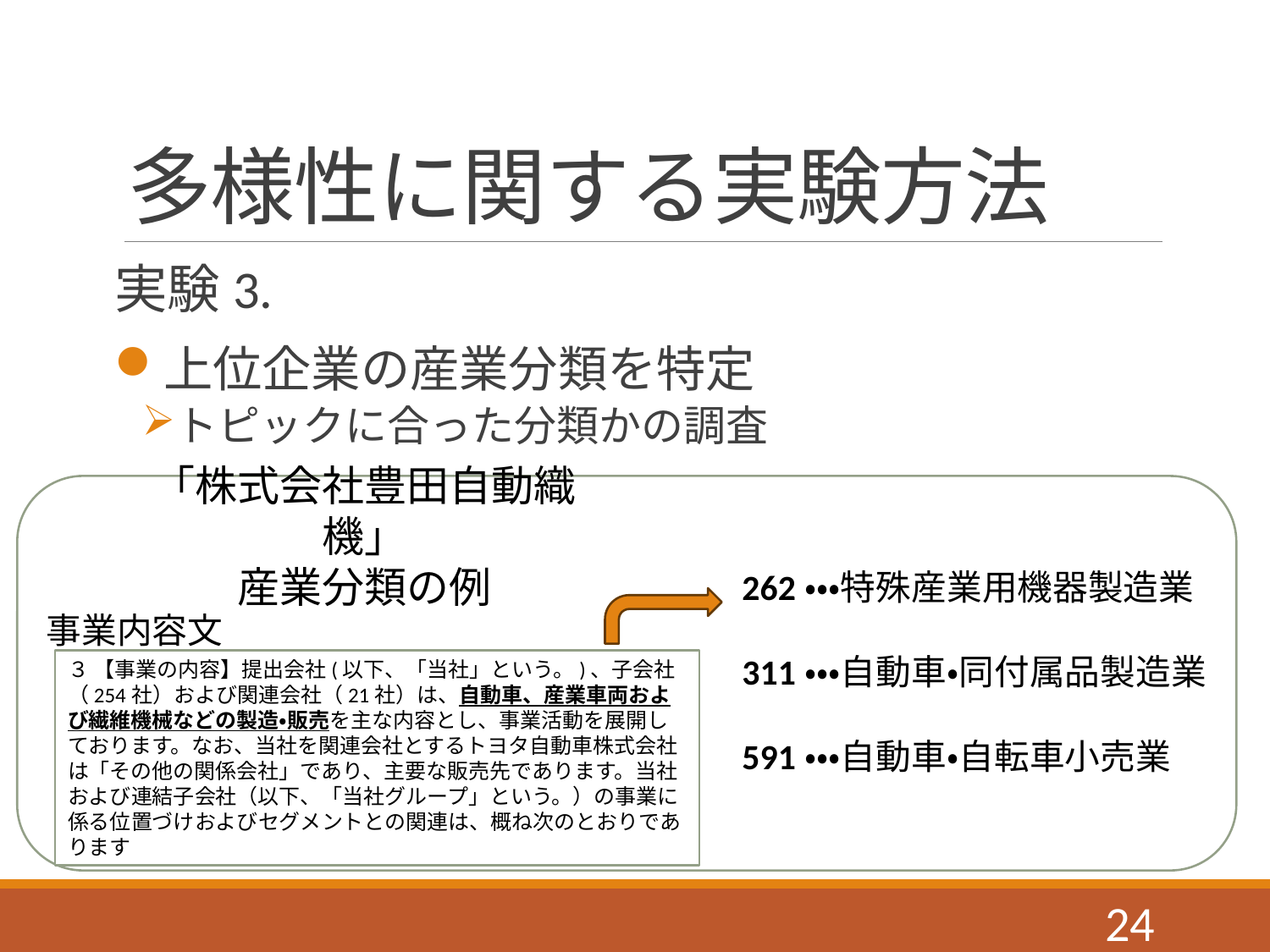

# 多様性に関する実験方法
実験3.
上位企業の産業分類を特定
トピックに合った分類かの調査

「株式会社豊田自動織機」
産業分類の例
262・・・特殊産業用機器製造業

311・・・自動車・同付属品製造業

591・・・自動車・自転車小売業

事業内容文
３ 【事業の内容】提出会社(以下、「当社」という。)、子会社（254社）および関連会社（21社）は、自動車、産業車両および繊維機械などの製造・販売を主な内容とし、事業活動を展開しております。なお、当社を関連会社とするトヨタ自動車株式会社は「その他の関係会社」であり、主要な販売先であります。当社および連結子会社（以下、「当社グループ」という。）の事業に係る位置づけおよびセグメントとの関連は、概ね次のとおりであります
24